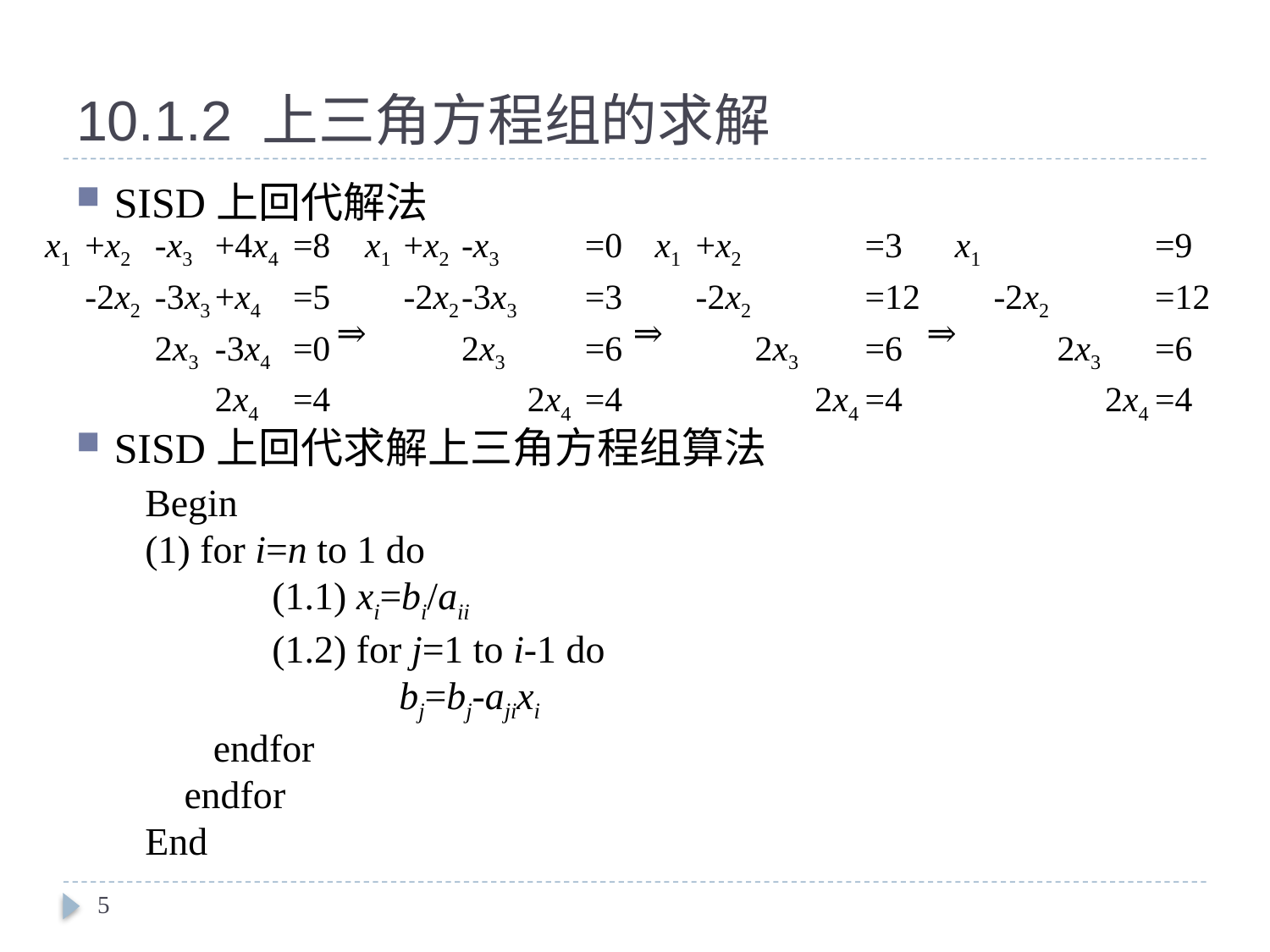

# 10.1.2 上三角方程组的求解
SISD上回代解法

SISD上回代求解上三角方程组算法
| x1 | +x2 | -x3 | +4x4 | =8 |
| --- | --- | --- | --- | --- |
|  | -2x2 | -3x3 | +x4 | =5 |
|  |  | 2x3 | -3x4 | =0 |
|  |  |  | 2x4 | =4 |
| x1 | +x2 | -x3 |  | =0 |
| --- | --- | --- | --- | --- |
|  | -2x2 | -3x3 |  | =3 |
|  |  | 2x3 |  | =6 |
|  |  |  | 2x4 | =4 |
| x1 | +x2 |  |  | =3 |
| --- | --- | --- | --- | --- |
|  | -2x2 |  |  | =12 |
|  |  | 2x3 |  | =6 |
|  |  |  | 2x4 | =4 |
| x1 |  |  |  | =9 |
| --- | --- | --- | --- | --- |
|  | -2x2 |  |  | =12 |
|  |  | 2x3 |  | =6 |
|  |  |  | 2x4 | =4 |
⇒
⇒
⇒
Begin
(1) for i=n to 1 do
	(1.1) xi=bi/aii
	(1.2) for j=1 to i-1 do
		bj=bj-ajixi
       endfor
    endfor
End
5